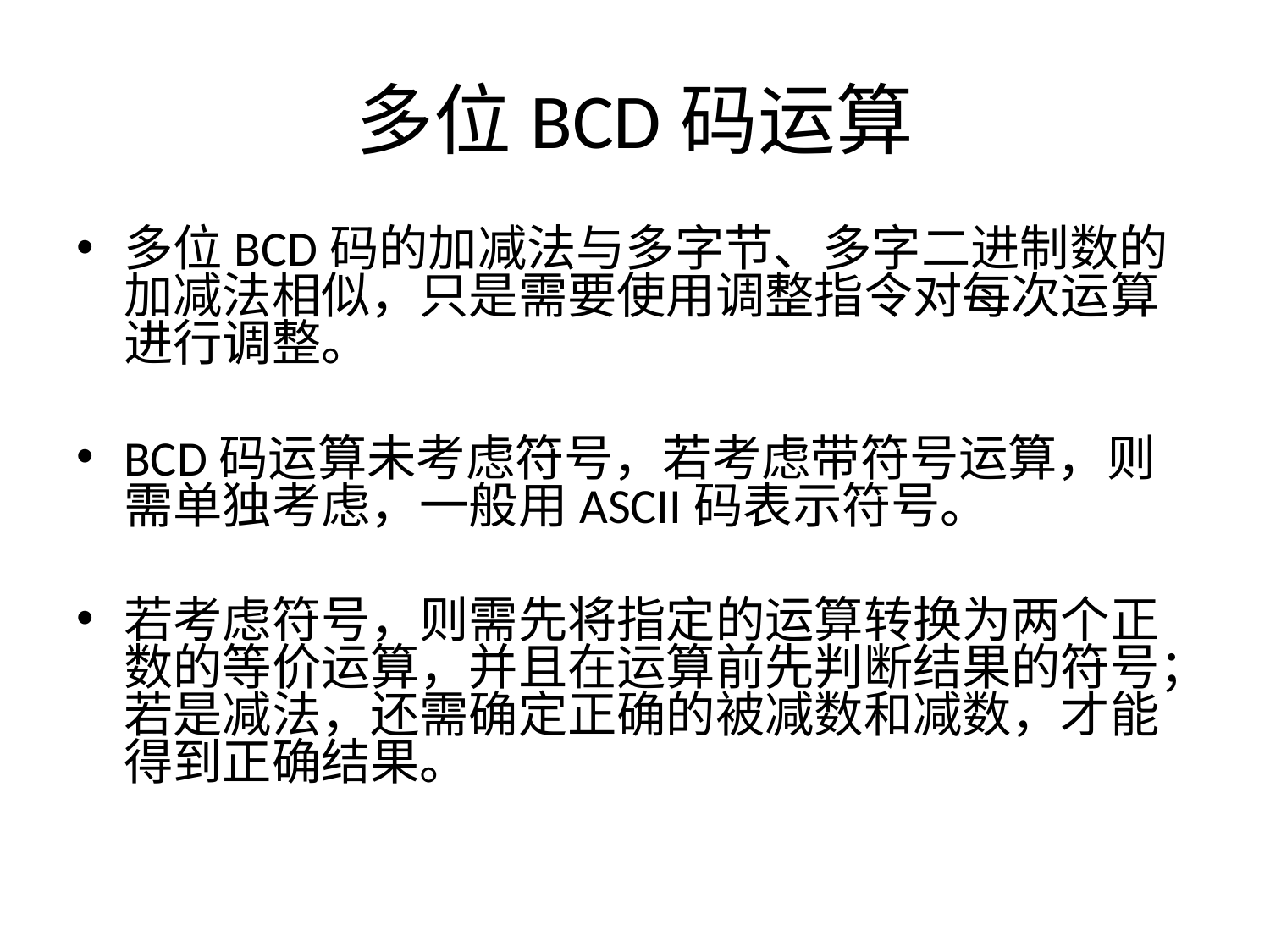

# 多位BCD码运算
多位BCD码的加减法与多字节、多字二进制数的加减法相似，只是需要使用调整指令对每次运算进行调整。

BCD码运算未考虑符号，若考虑带符号运算，则需单独考虑，一般用ASCII码表示符号。

若考虑符号，则需先将指定的运算转换为两个正数的等价运算，并且在运算前先判断结果的符号；若是减法，还需确定正确的被减数和减数，才能得到正确结果。